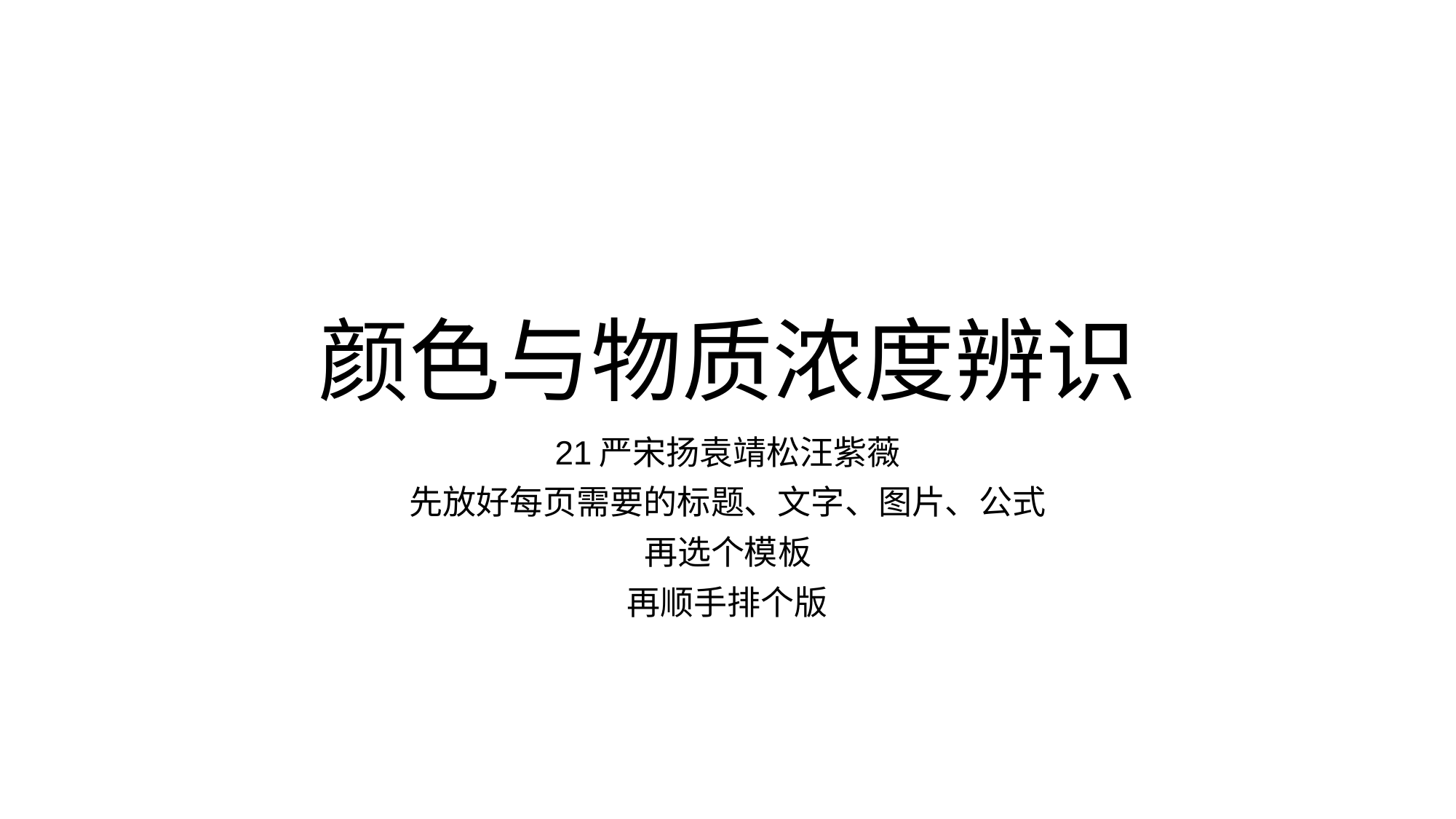

# 颜色与物质浓度辨识
21严宋扬袁靖松汪紫薇
先放好每页需要的标题、文字、图片、公式
再选个模板
再顺手排个版